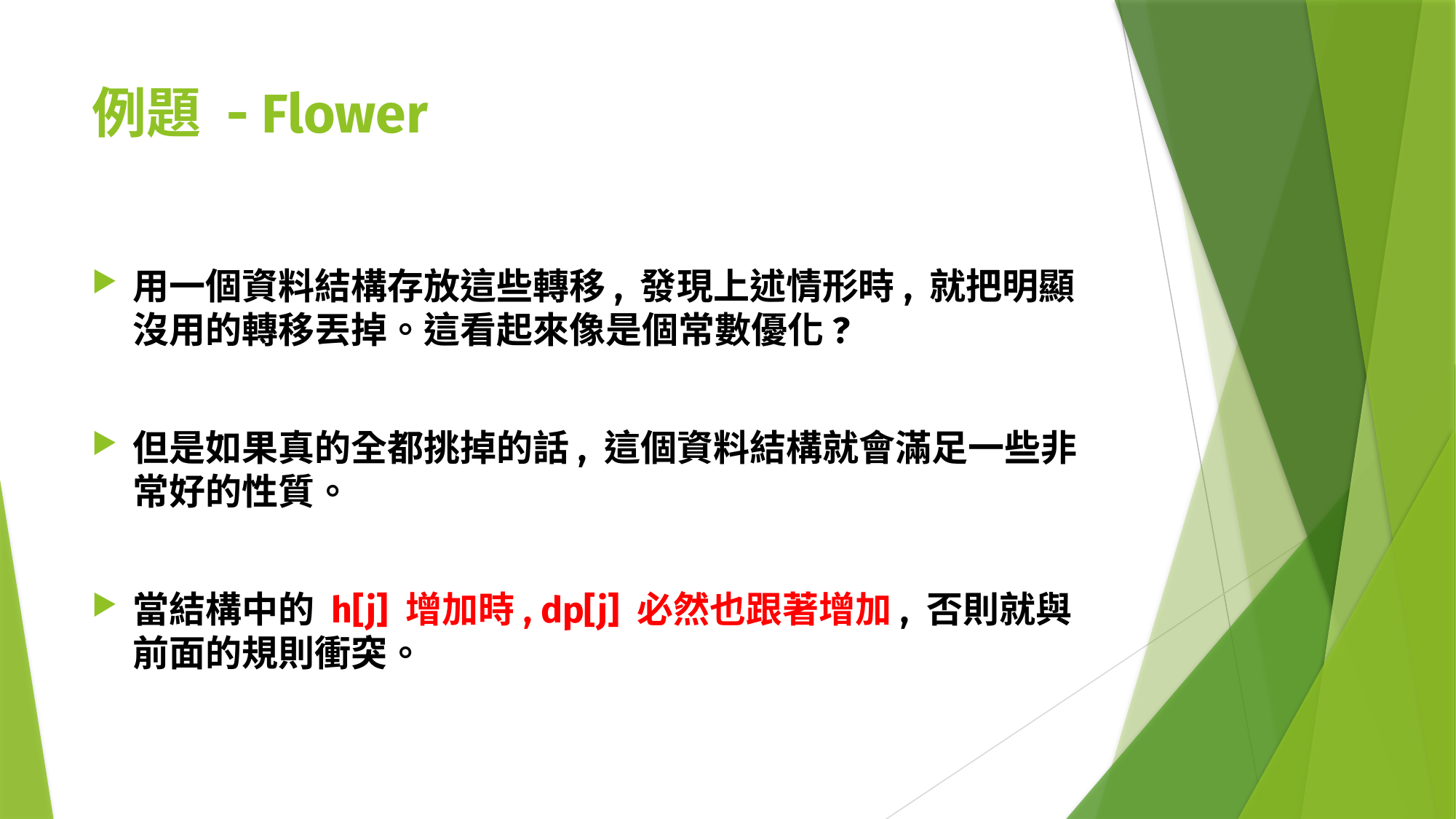

# 例題 - Flower
用一個資料結構存放這些轉移, 發現上述情形時, 就把明顯沒用的轉移丟掉。這看起來像是個常數優化?

但是如果真的全都挑掉的話, 這個資料結構就會滿足一些非常好的性質。

當結構中的 h[j] 增加時, dp[j] 必然也跟著增加, 否則就與前面的規則衝突。